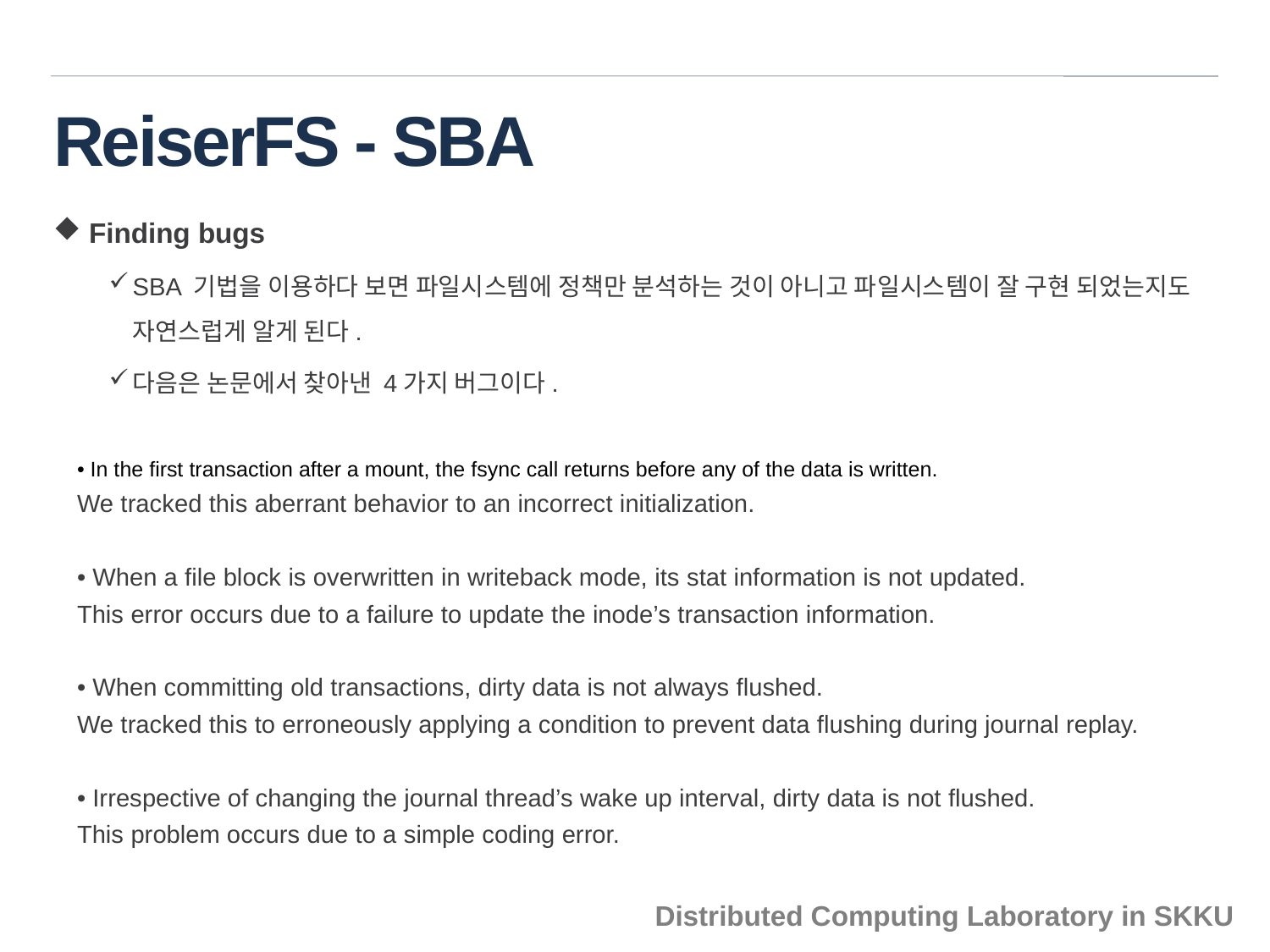

# ReiserFS - SBA
 Finding bugs
SBA 기법을 이용하다 보면 파일시스템에 정책만 분석하는 것이 아니고 파일시스템이 잘 구현 되었는지도 자연스럽게 알게 된다.
다음은 논문에서 찾아낸 4가지 버그이다.

• In the first transaction after a mount, the fsync call returns before any of the data is written.
We tracked this aberrant behavior to an incorrect initialization.

• When a file block is overwritten in writeback mode, its stat information is not updated.
This error occurs due to a failure to update the inode’s transaction information.

• When committing old transactions, dirty data is not always flushed.
We tracked this to erroneously applying a condition to prevent data flushing during journal replay.

• Irrespective of changing the journal thread’s wake up interval, dirty data is not flushed.
This problem occurs due to a simple coding error.
Distributed Computing Laboratory in SKKU